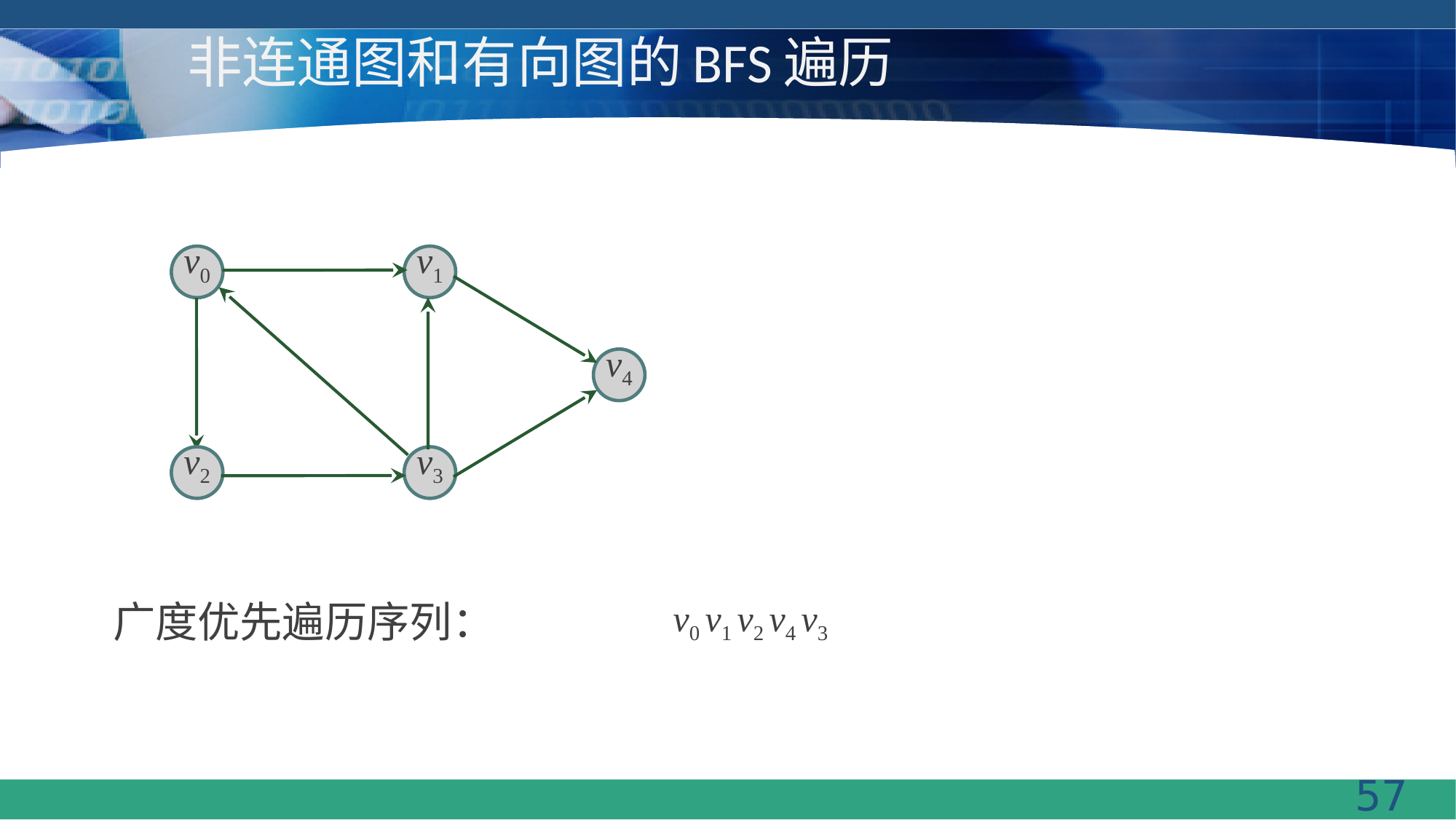

# 非连通图和有向图的BFS遍历
v0
v1

v4

v2
v3

广度优先遍历序列：
v0 v1 v2 v4 v3